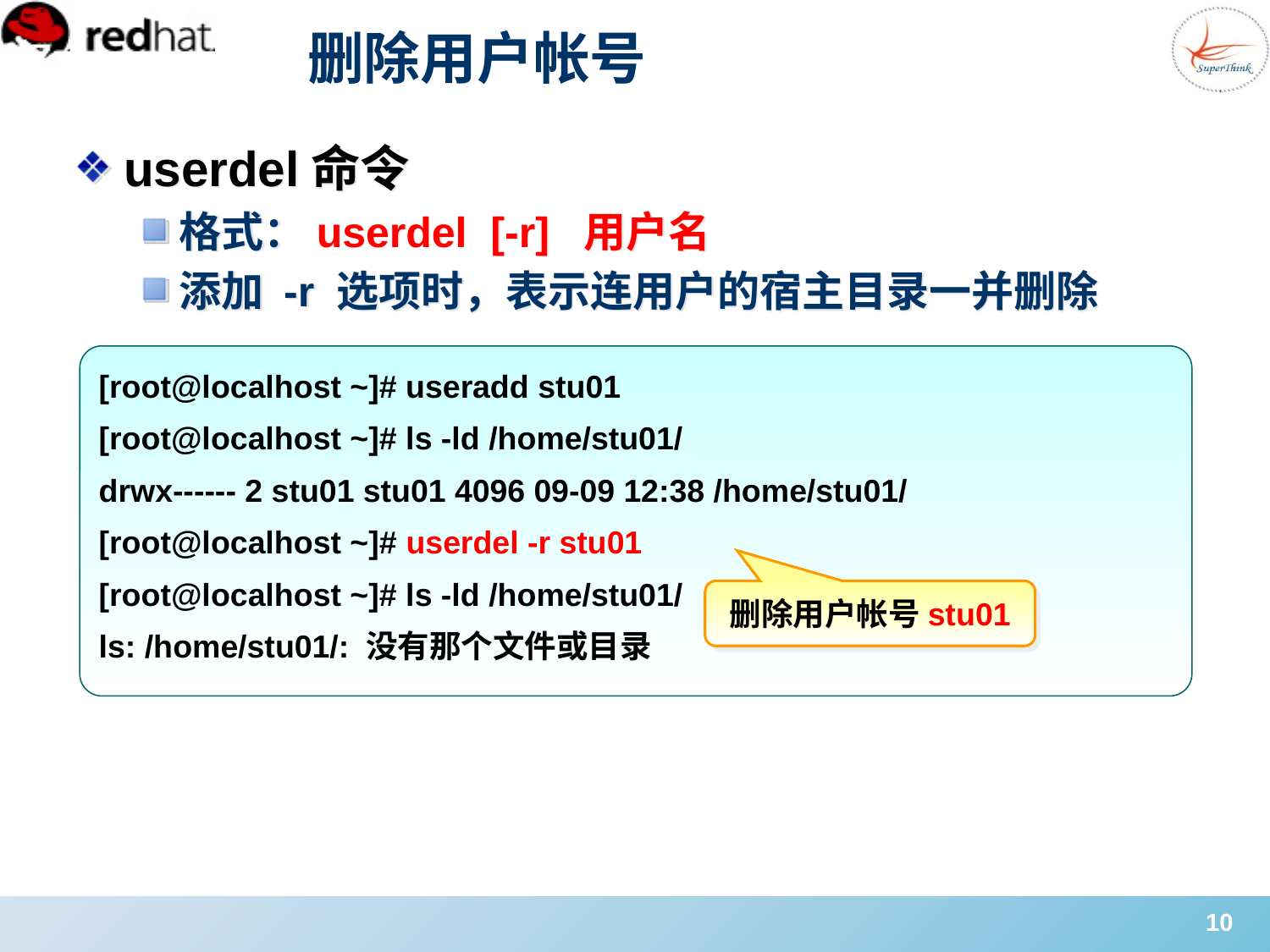

# 删除用户帐号
userdel命令
格式：userdel  [-r]  用户名
添加 -r 选项时，表示连用户的宿主目录一并删除
[root@localhost ~]# useradd stu01
[root@localhost ~]# ls -ld /home/stu01/
drwx------ 2 stu01 stu01 4096 09-09 12:38 /home/stu01/
[root@localhost ~]# userdel -r stu01
[root@localhost ~]# ls -ld /home/stu01/
ls: /home/stu01/: 没有那个文件或目录
删除用户帐号stu01
10